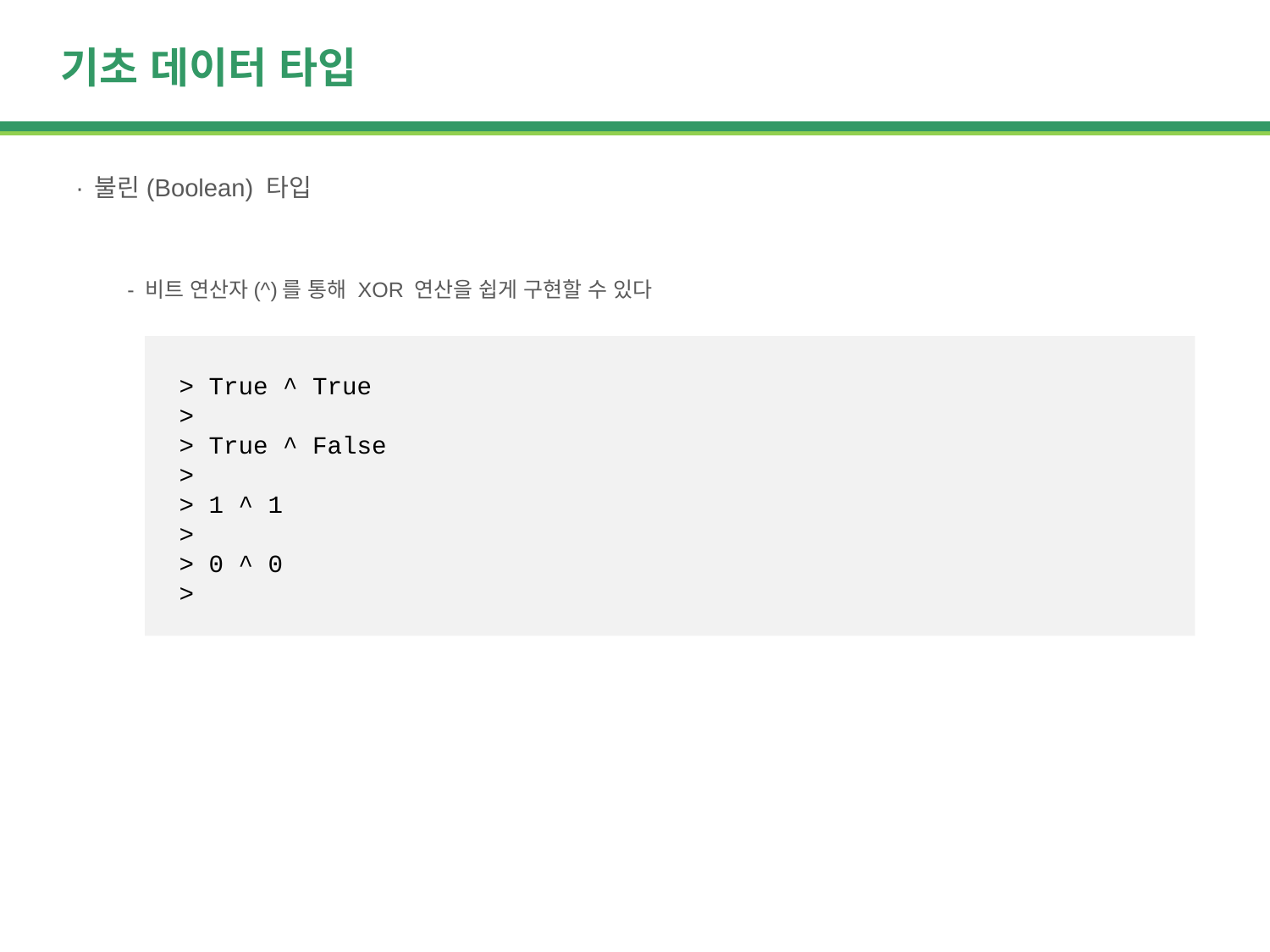

기초 데이터 타입

∙ 불린(Boolean) 타입
- 비트 연산자(^)를 통해 XOR 연산을 쉽게 구현할 수 있다

> True ^ True
>
> True ^ False
>
> 1 ^ 1
>
> 0 ^ 0
>